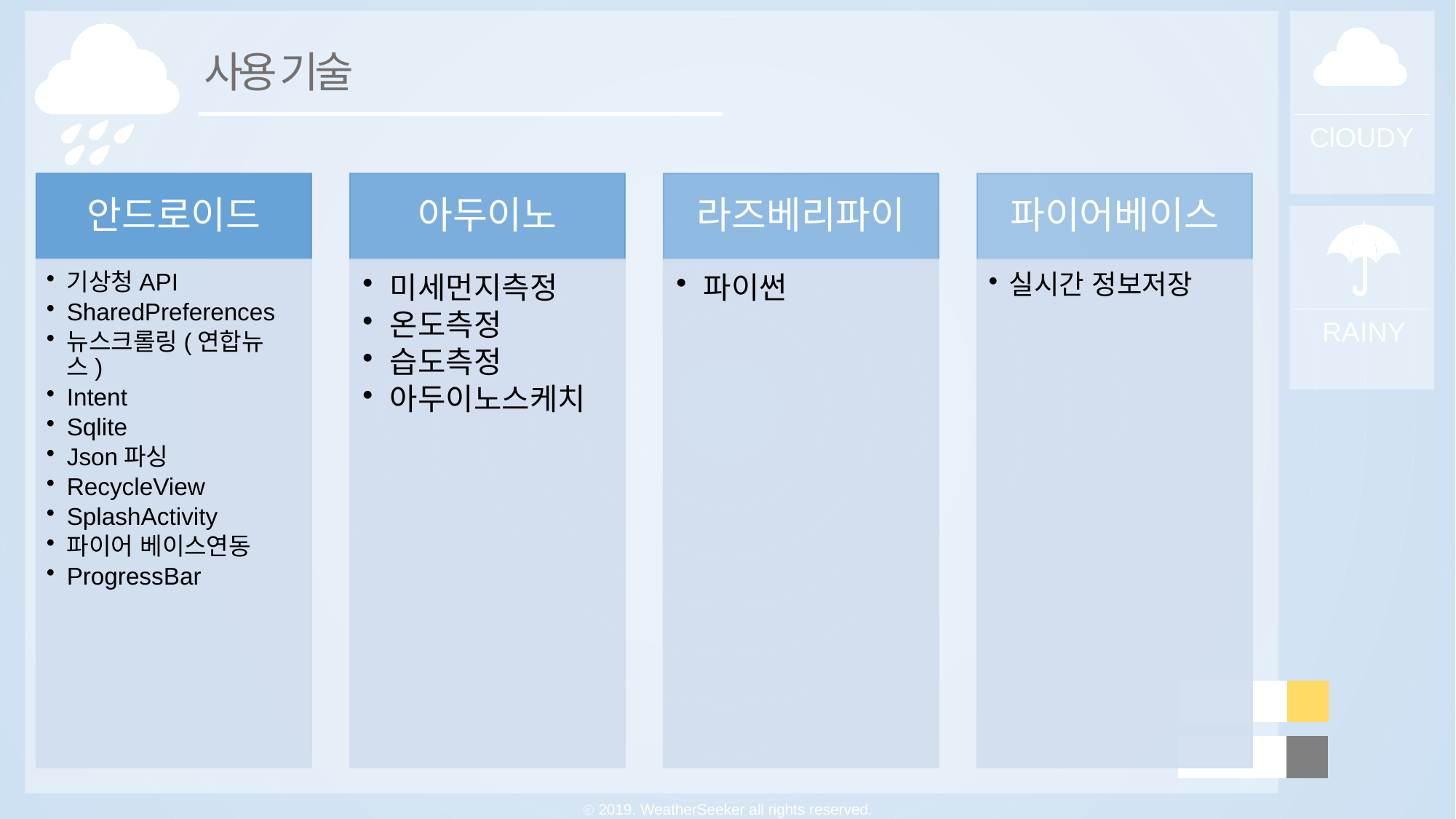

사용 기술
ClOUDY

안드로이드
기상청API
SharedPreferences
뉴스크롤링(연합뉴스)
Intent
Sqlite
Json파싱
RecycleView
SplashActivity
파이어 베이스연동
ProgressBar

아두이노
미세먼지측정
온도측정
습도측정
아두이노스케치
라즈베리파이
파이썬
파이어베이스
실시간 정보저장

RAINY